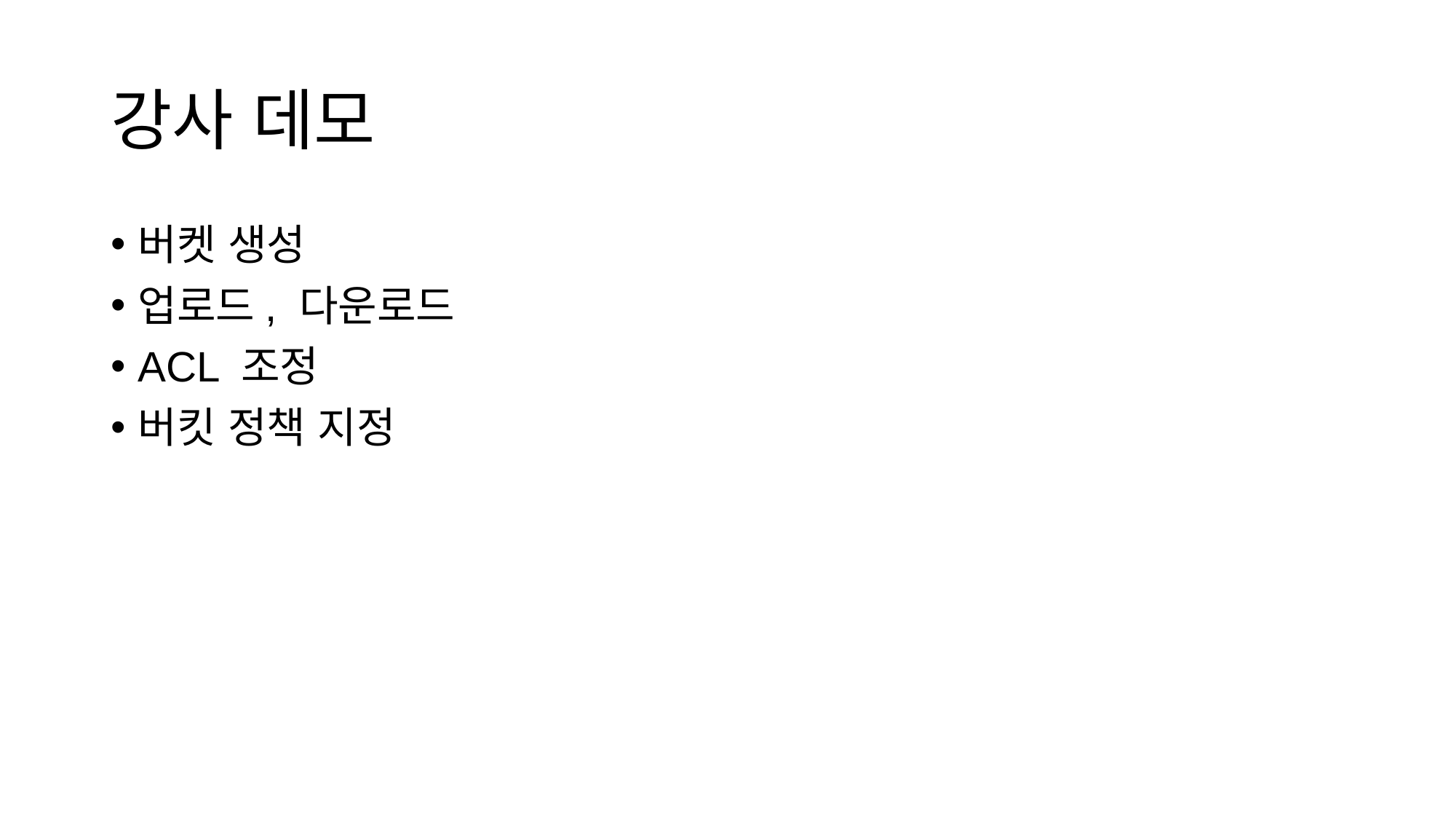

# 강사 데모
버켓 생성
업로드, 다운로드
ACL 조정
버킷 정책 지정